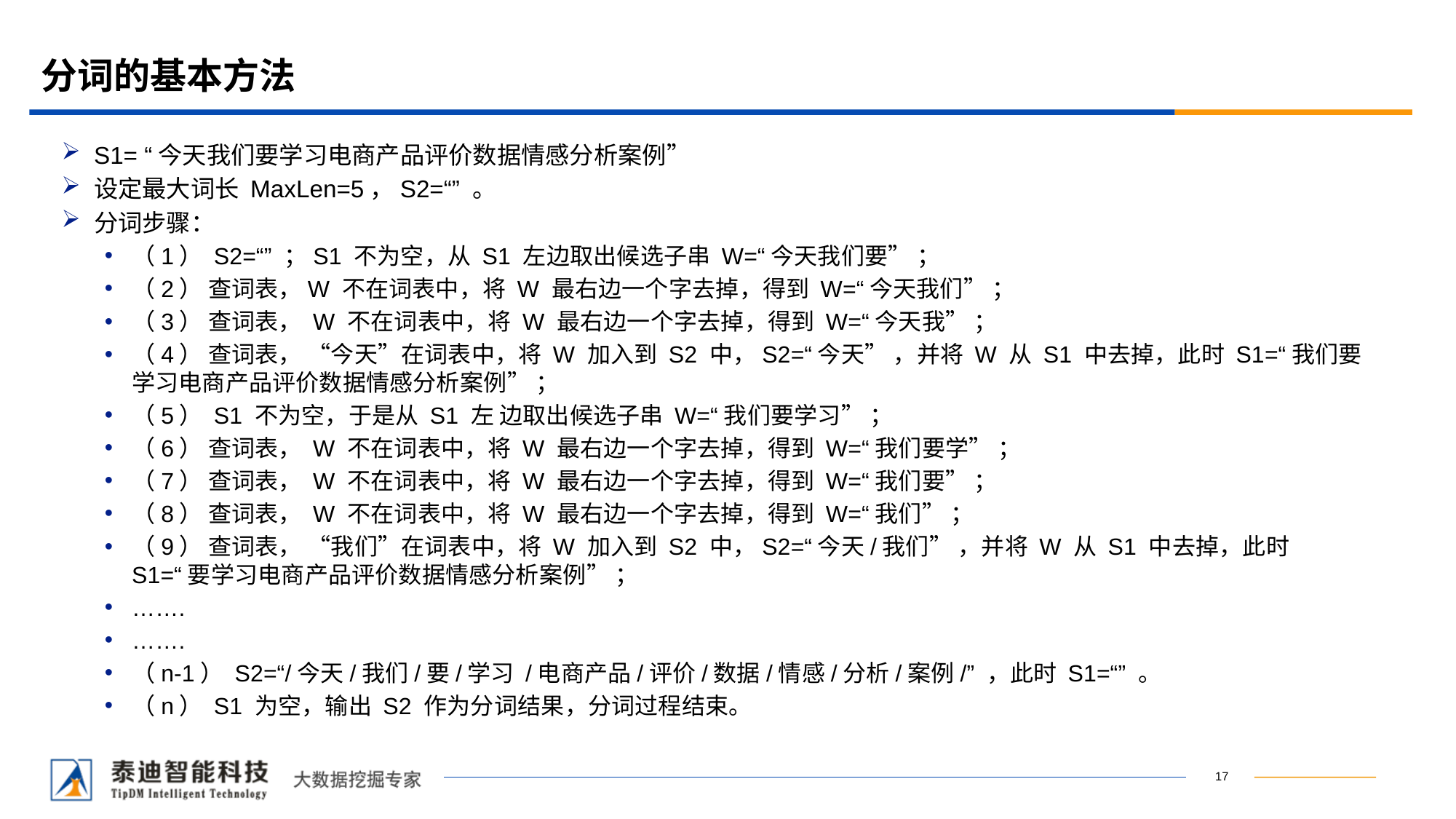

# 分词的基本方法
S1= “今天我们要学习电商产品评价数据情感分析案例”
设定最大词长 MaxLen=5，S2=“” 。
分词步骤：
（1） S2=“” ；S1 不为空，从 S1 左边取出候选子串 W=“今天我们要” ；
（2） 查词表，W 不在词表中，将 W 最右边一个字去掉，得到 W=“今天我们” ；
（3） 查词表， W 不在词表中，将 W 最右边一个字去掉，得到 W=“今天我” ；
（4） 查词表， “今天”在词表中，将 W 加入到 S2 中，S2=“今天” ，并将 W 从 S1 中去掉，此时 S1=“我们要学习电商产品评价数据情感分析案例” ；
（5） S1 不为空，于是从 S1 左 边取出候选子串 W=“我们要学习” ；
（6） 查词表， W 不在词表中，将 W 最右边一个字去掉，得到 W=“我们要学” ；
（7） 查词表， W 不在词表中，将 W 最右边一个字去掉，得到 W=“我们要” ；
（8） 查词表， W 不在词表中，将 W 最右边一个字去掉，得到 W=“我们” ；
（9） 查词表， “我们”在词表中，将 W 加入到 S2 中，S2=“今天/我们” ，并将 W 从 S1 中去掉，此时 S1=“要学习电商产品评价数据情感分析案例” ；
…….
…….
（n-1） S2=“/今天/我们/要/学习 /电商产品/评价/数据/情感/分析/案例/” ，此时 S1=“” 。
（n） S1 为空，输出 S2 作为分词结果，分词过程结束。